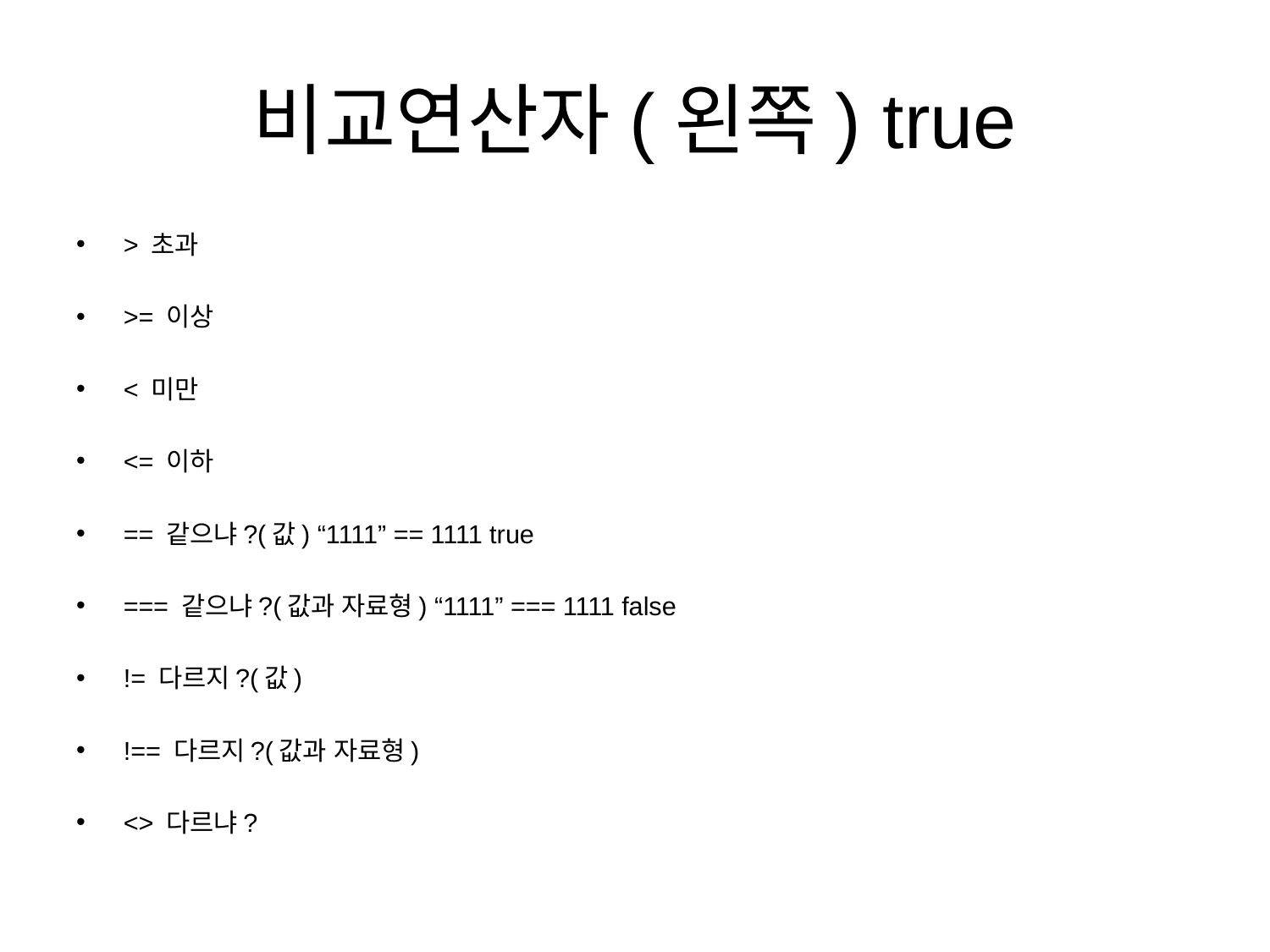

# 비교연산자(왼쪽) true
> 초과

>= 이상

< 미만

<= 이하

== 같으냐?(값) “1111” == 1111 true

=== 같으냐?(값과 자료형) “1111” === 1111 false

!= 다르지?(값)

!== 다르지?(값과 자료형)

<> 다르냐?